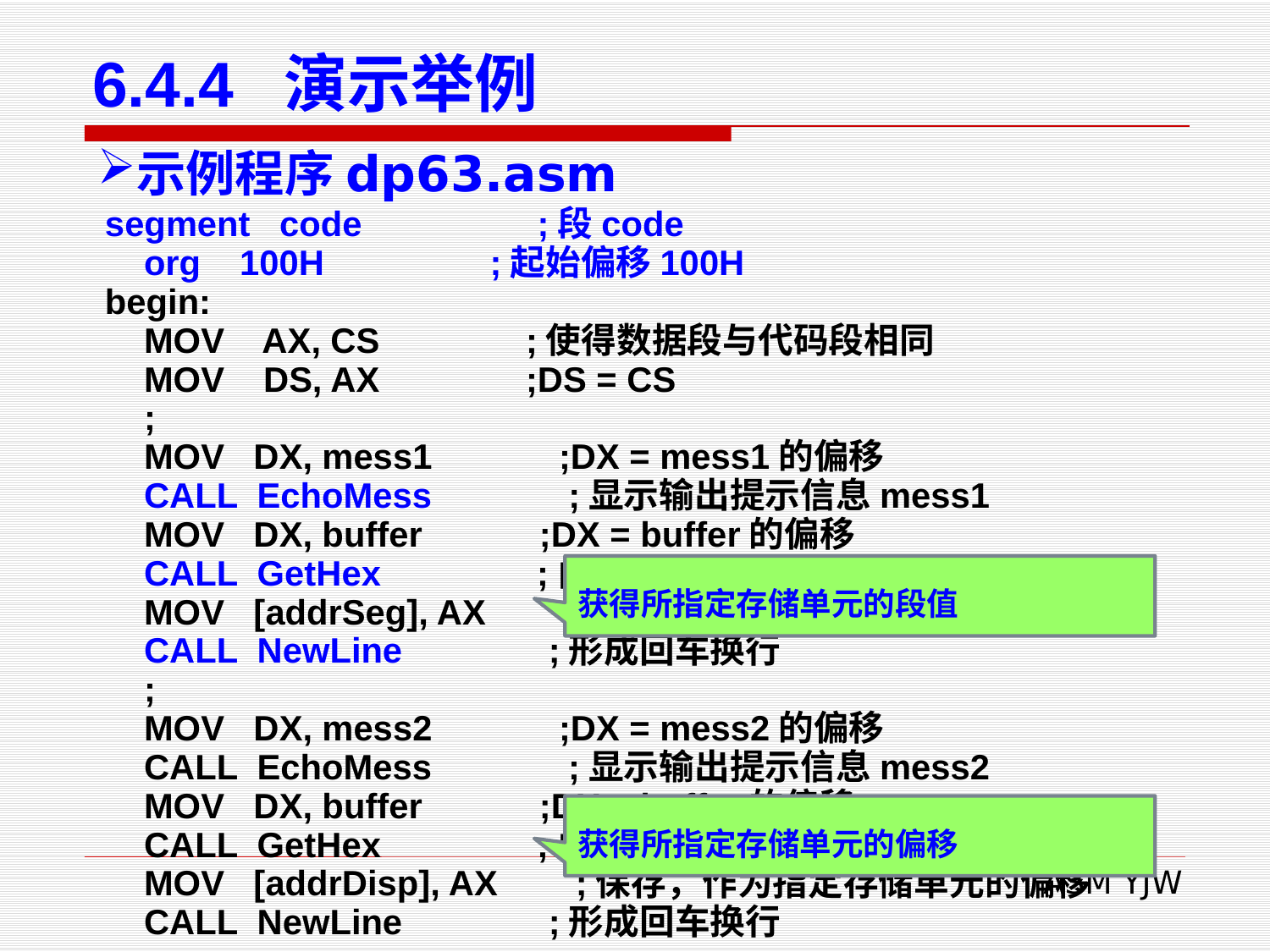

# 6.4.4  演示举例
示例程序dp63.asm

segment   code                  ;段code
    org    100H                 ;起始偏移100H
begin:
    MOV    AX, CS               ;使得数据段与代码段相同
    MOV    DS, AX               ;DS = CS
    ;
    MOV   DX, mess1             ;DX = mess1的偏移
    CALL  EchoMess              ;显示输出提示信息mess1
    MOV   DX, buffer            ;DX = buffer的偏移
    CALL  GetHex                ;由键盘输入一个十六进制数
    MOV   [addrSeg], AX         ;保存，作为指定存储单元的段值
    CALL  NewLine               ;形成回车换行
    ;
    MOV   DX, mess2             ;DX = mess2的偏移
    CALL  EchoMess              ;显示输出提示信息mess2
    MOV   DX, buffer            ;DX = buffer的偏移
    CALL  GetHex                ;由键盘输入一个十六进制数
    MOV   [addrDisp], AX        ;保存，作为指定存储单元的偏移
    CALL  NewLine               ;形成回车换行
获得所指定存储单元的段值
获得所指定存储单元的偏移